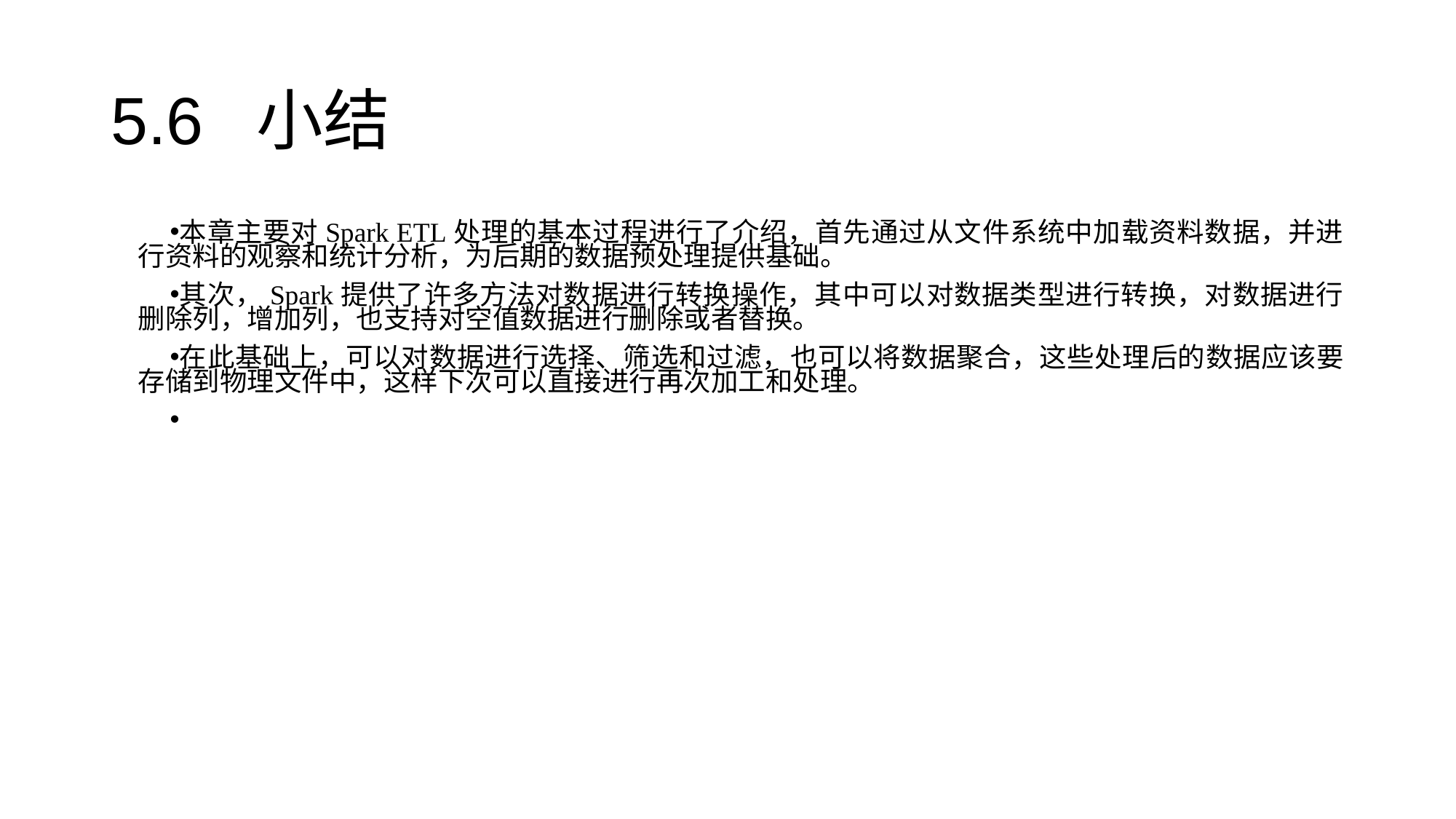

# 5.6  小结
本章主要对Spark ETL处理的基本过程进行了介绍，首先通过从文件系统中加载资料数据，并进行资料的观察和统计分析，为后期的数据预处理提供基础。
其次，Spark提供了许多方法对数据进行转换操作，其中可以对数据类型进行转换，对数据进行删除列，增加列，也支持对空值数据进行删除或者替换。
在此基础上，可以对数据进行选择、筛选和过滤，也可以将数据聚合，这些处理后的数据应该要存储到物理文件中，这样下次可以直接进行再次加工和处理。